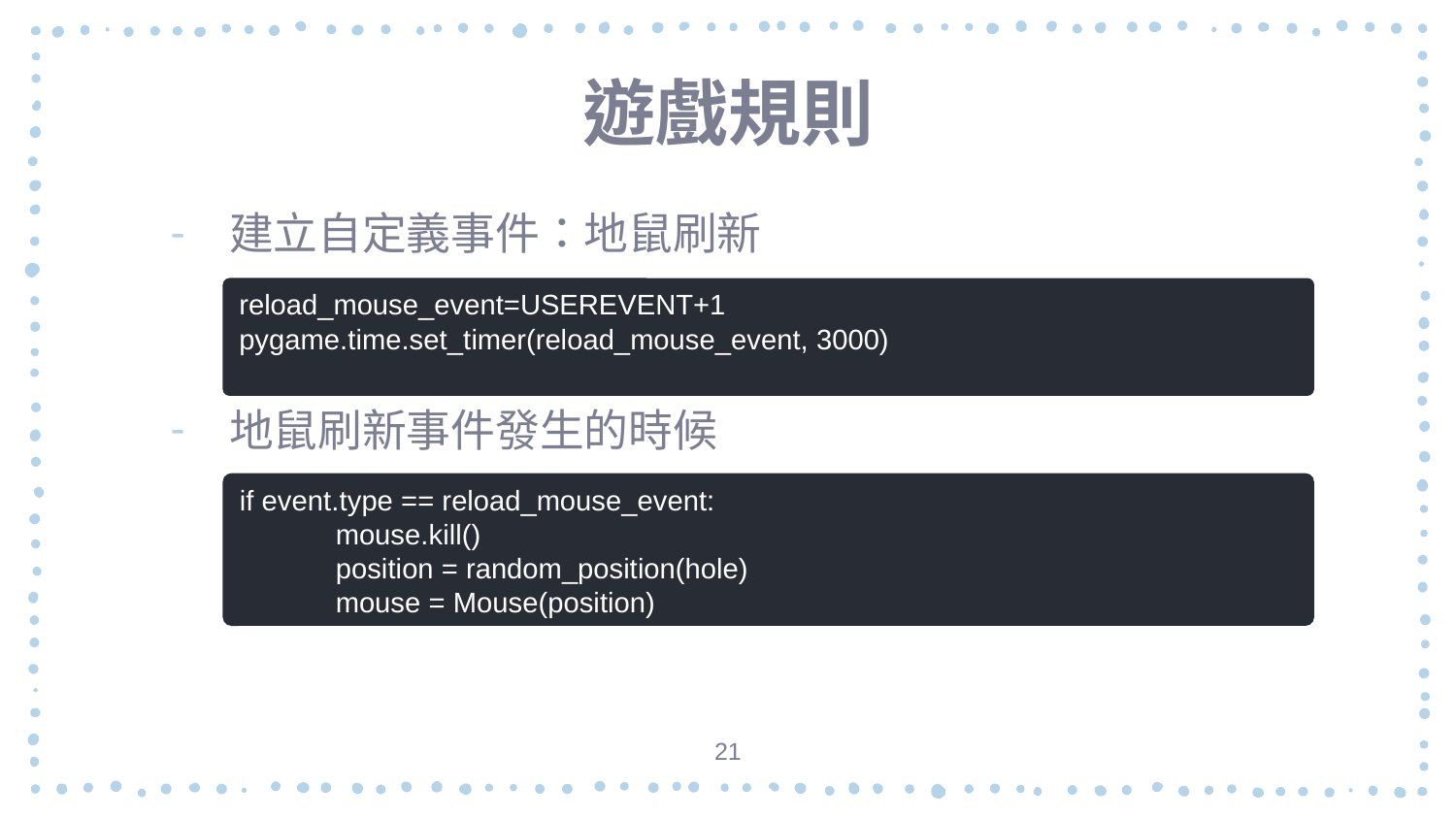

# 遊戲規則
建立自定義事件：地鼠刷新

地鼠刷新事件發生的時候

reload_mouse_event=USEREVENT+1
pygame.time.set_timer(reload_mouse_event, 3000)

if event.type == reload_mouse_event:
            mouse.kill()
            position = random_position(hole)
            mouse = Mouse(position)
21